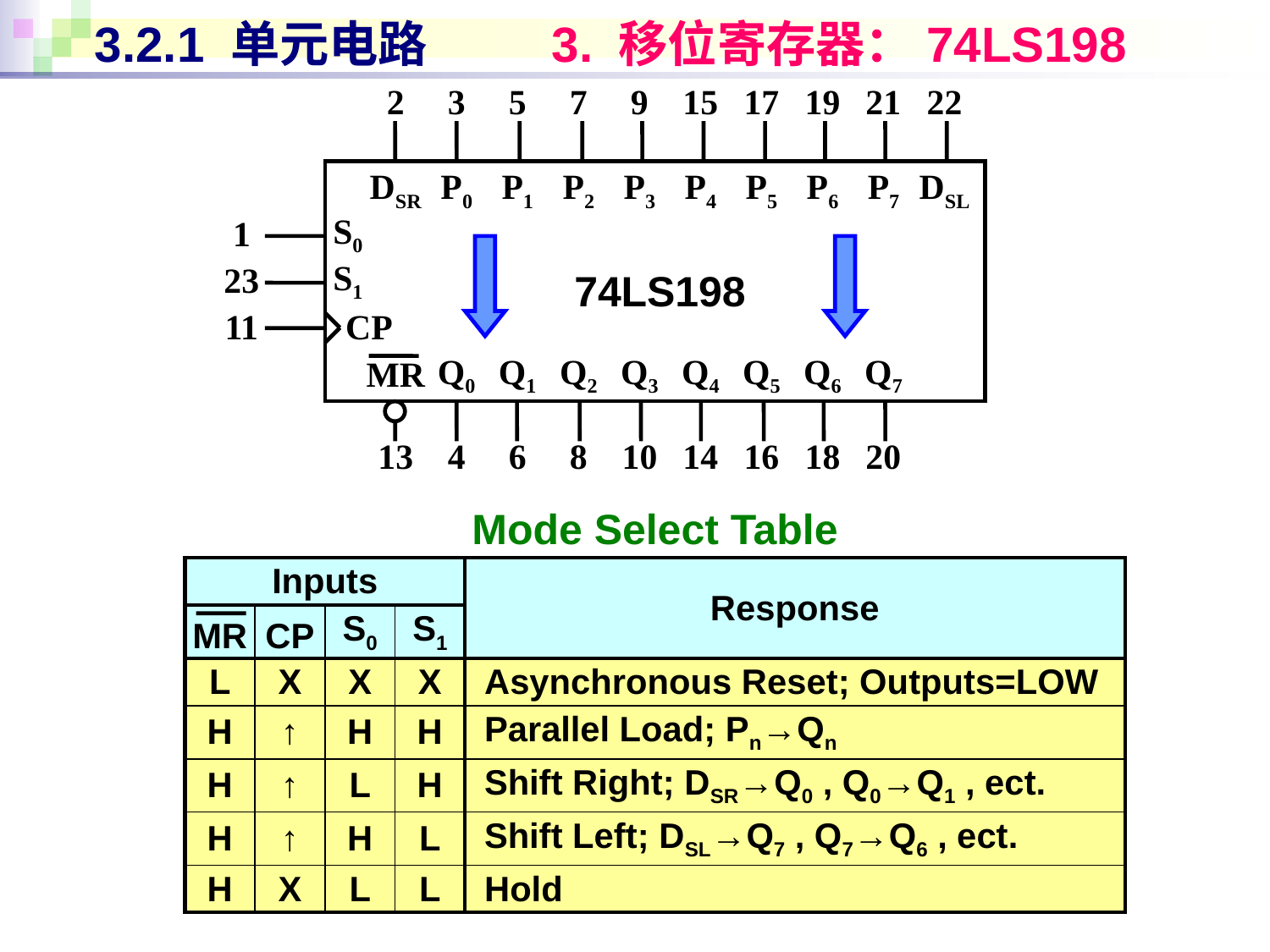

# 3.2.1 单元电路          3. 移位寄存器：74LS198
| 2 | 3 | 5 | 7 | 9 | 15 | 17 | 19 | 21 | 22 |
| --- | --- | --- | --- | --- | --- | --- | --- | --- | --- |

| DSR | P0 | P1 | P2 | P3 | P4 | P5 | P6 | P7 | DSL |
| --- | --- | --- | --- | --- | --- | --- | --- | --- | --- |

| 1 |
| --- |
| 23 |
| 11 |
| S0 |
| --- |
| S1 |
| CP |

74LS198

| MR | Q0 | Q1 | Q2 | Q3 | Q4 | Q5 | Q6 | Q7 |  |
| --- | --- | --- | --- | --- | --- | --- | --- | --- | --- |

| 13 | 4 | 6 | 8 | 10 | 14 | 16 | 18 | 20 |  |
| --- | --- | --- | --- | --- | --- | --- | --- | --- | --- |
Mode Select Table
| Inputs |  |  |  | Response |
| --- | --- | --- | --- | --- |
| MR | CP | S0 | S1 |  |
| L | X | X | X | Asynchronous Reset; Outputs=LOW |
| H | ↑ | H | H | Parallel Load; Pn→Qn |
| H | ↑ | L | H | Shift Right; DSR→Q0 , Q0→Q1 , ect. |
| H | ↑ | H | L | Shift Left; DSL→Q7 , Q7→Q6 , ect. |
| H | X | L | L | Hold |

7